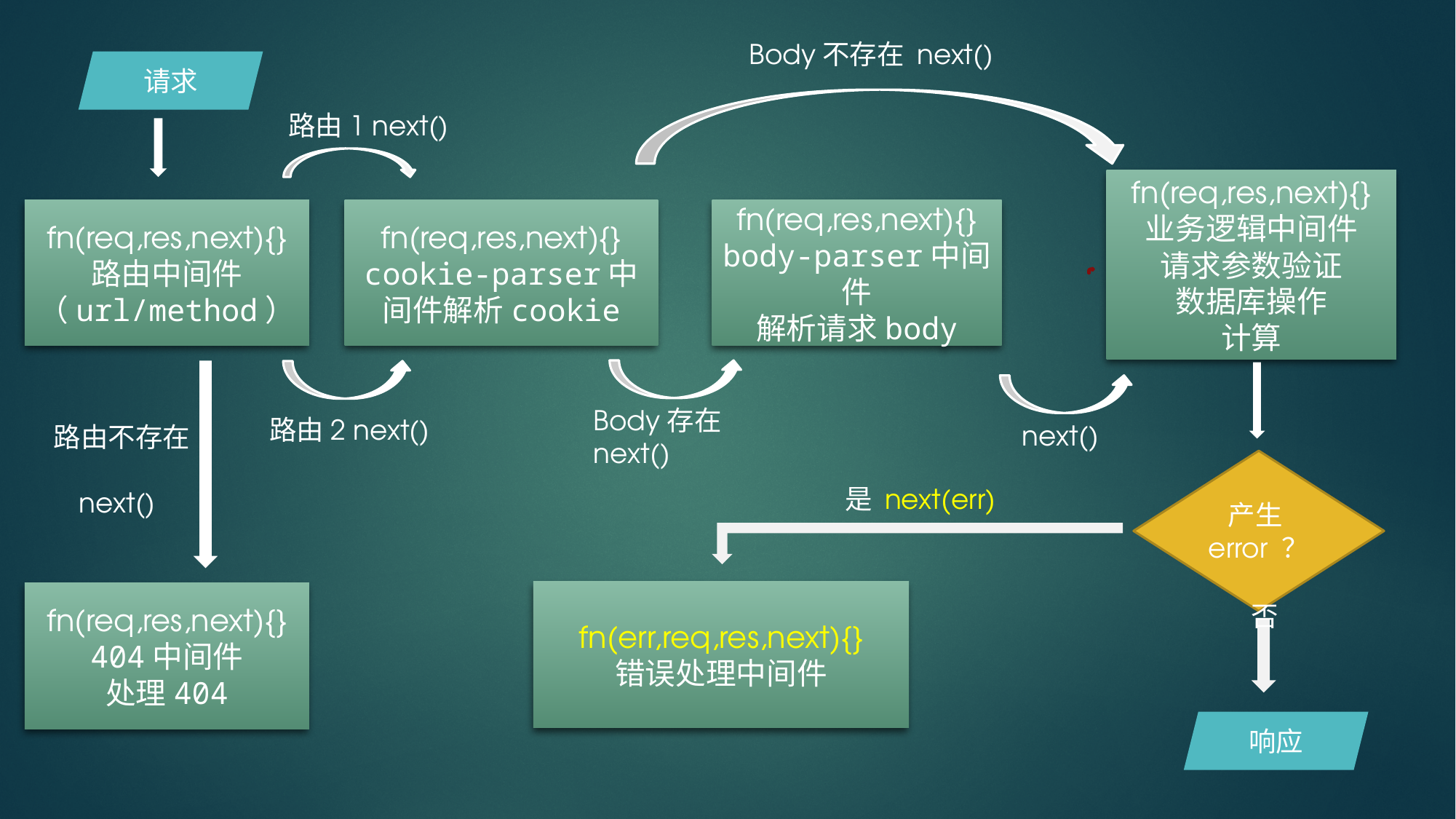

Body不存在 next()

请求
  路由1 next()

fn(req,res,next){}
业务逻辑中间件
请求参数验证
数据库操作
计算
fn(req,res,next){}
路由中间件（url/method）
fn(req,res,next){}
cookie-parser中间件解析cookie
fn(req,res,next){}
body-parser中间件
解析请求body

Body存在 next()

路由2 next()

     next()

 路由不存在
     next()
产生error ？
     是 next(err)

fn(err,req,res,next){}
错误处理中间件
fn(req,res,next){}
404中间件
处理404
     否

响应